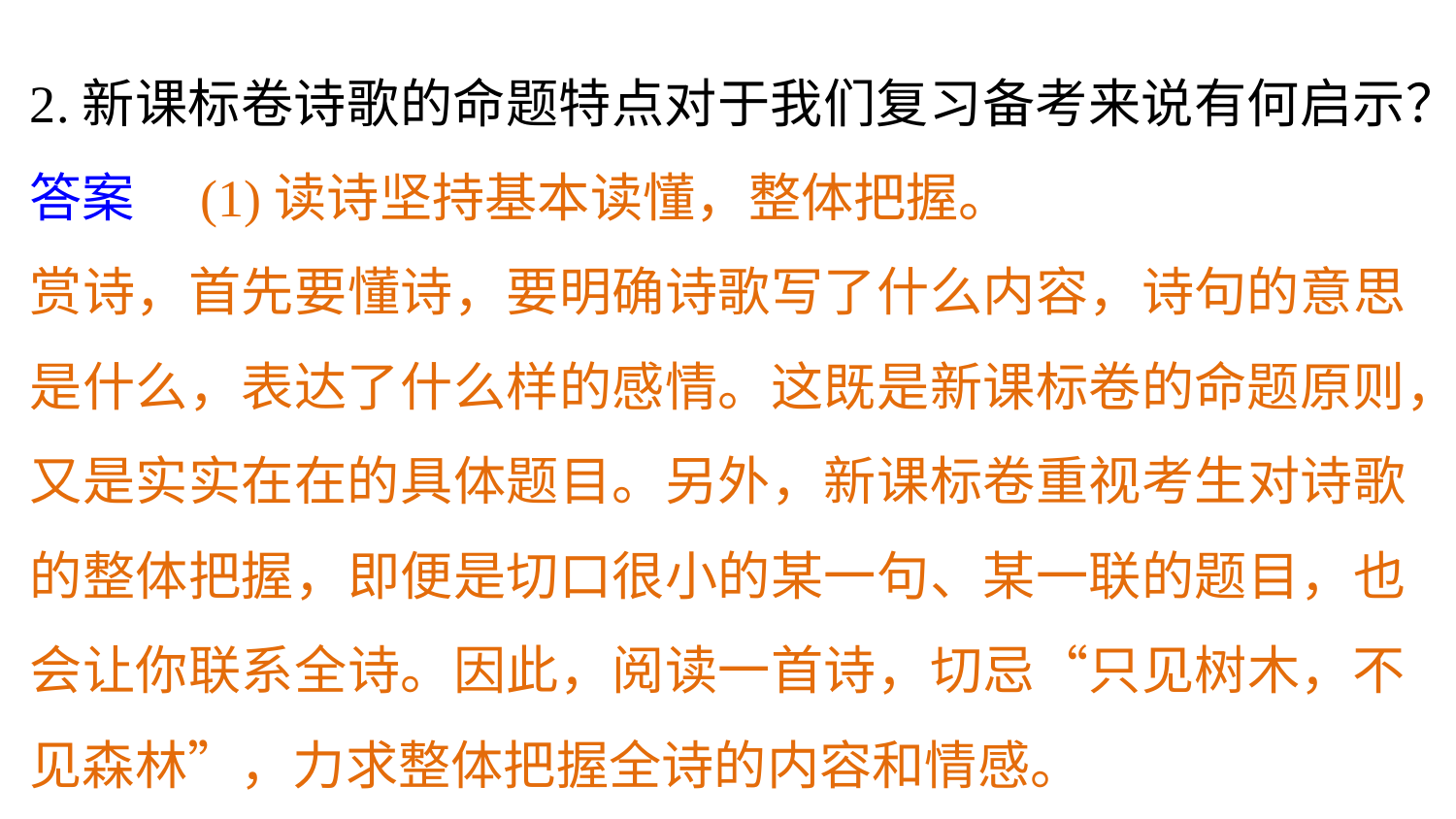

2.新课标卷诗歌的命题特点对于我们复习备考来说有何启示？
答案　(1)读诗坚持基本读懂，整体把握。
赏诗，首先要懂诗，要明确诗歌写了什么内容，诗句的意思是什么，表达了什么样的感情。这既是新课标卷的命题原则，又是实实在在的具体题目。另外，新课标卷重视考生对诗歌的整体把握，即便是切口很小的某一句、某一联的题目，也会让你联系全诗。因此，阅读一首诗，切忌“只见树木，不见森林”，力求整体把握全诗的内容和情感。